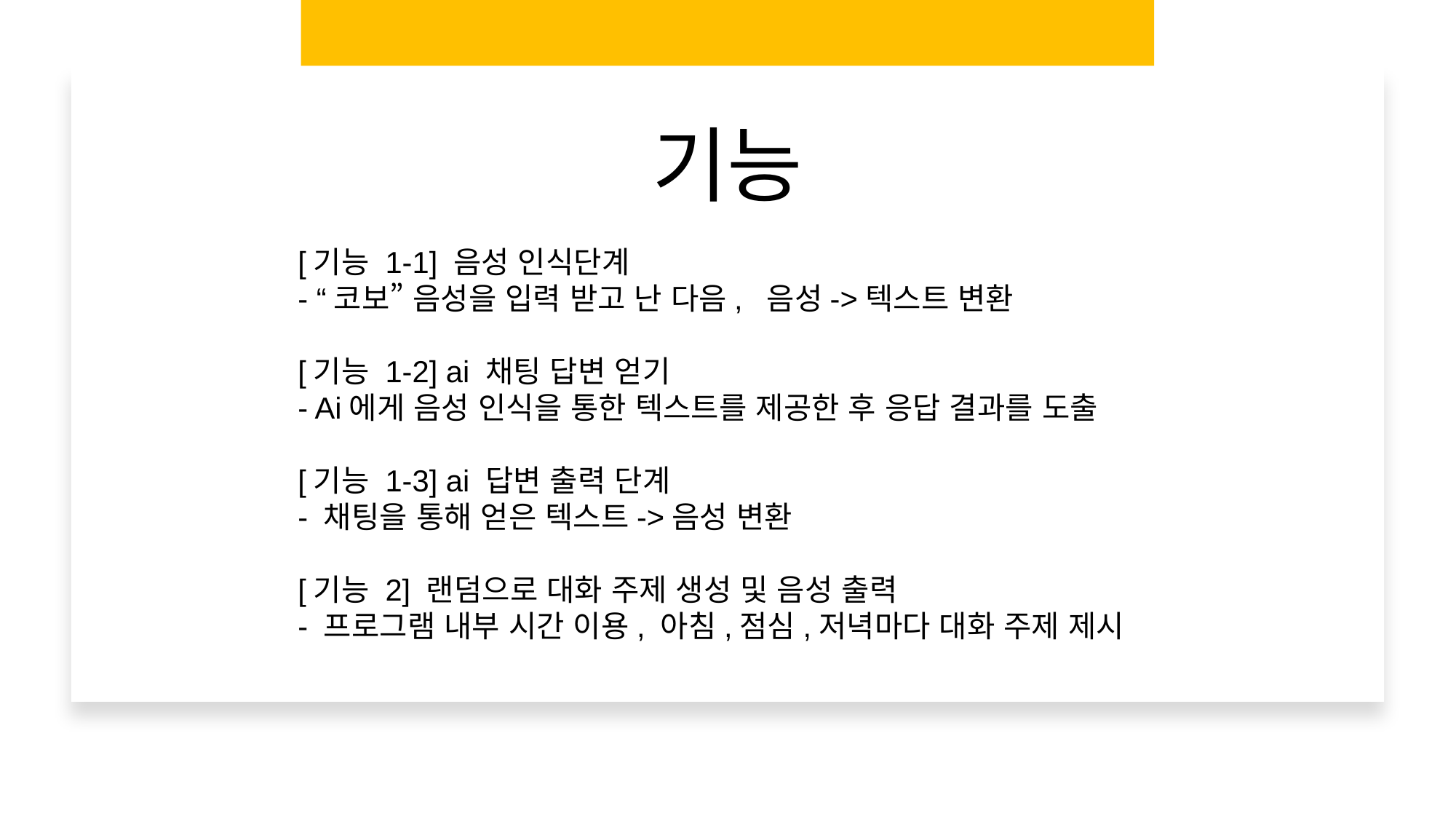

# 기능
[기능 1-1] 음성 인식단계
- “코보” 음성을 입력 받고 난 다음,  음성->텍스트 변환

[기능 1-2] ai 채팅 답변 얻기
- Ai에게 음성 인식을 통한 텍스트를 제공한 후 응답 결과를 도출

[기능 1-3] ai 답변 출력 단계
- 채팅을 통해 얻은 텍스트->음성 변환

[기능 2] 랜덤으로 대화 주제 생성 및 음성 출력
- 프로그램 내부 시간 이용, 아침,점심,저녁마다 대화 주제 제시